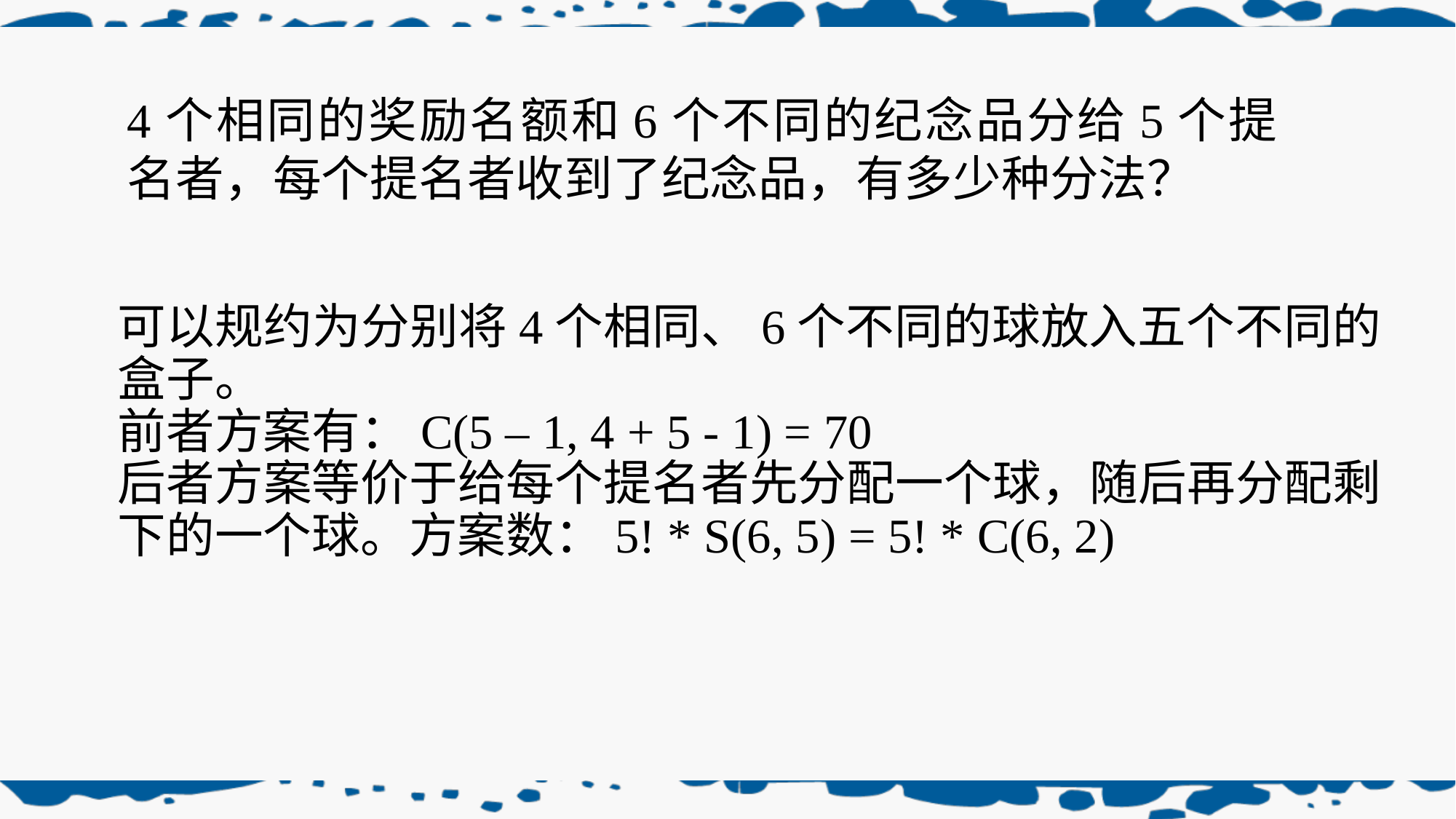

4个相同的奖励名额和6个不同的纪念品分给5个提名者，每个提名者收到了纪念品，有多少种分法？
可以规约为分别将4个相同、6个不同的球放入五个不同的盒子。
前者方案有：C(5 – 1, 4 + 5 - 1) = 70
后者方案等价于给每个提名者先分配一个球，随后再分配剩下的一个球。方案数：5! * S(6, 5) = 5! * C(6, 2)